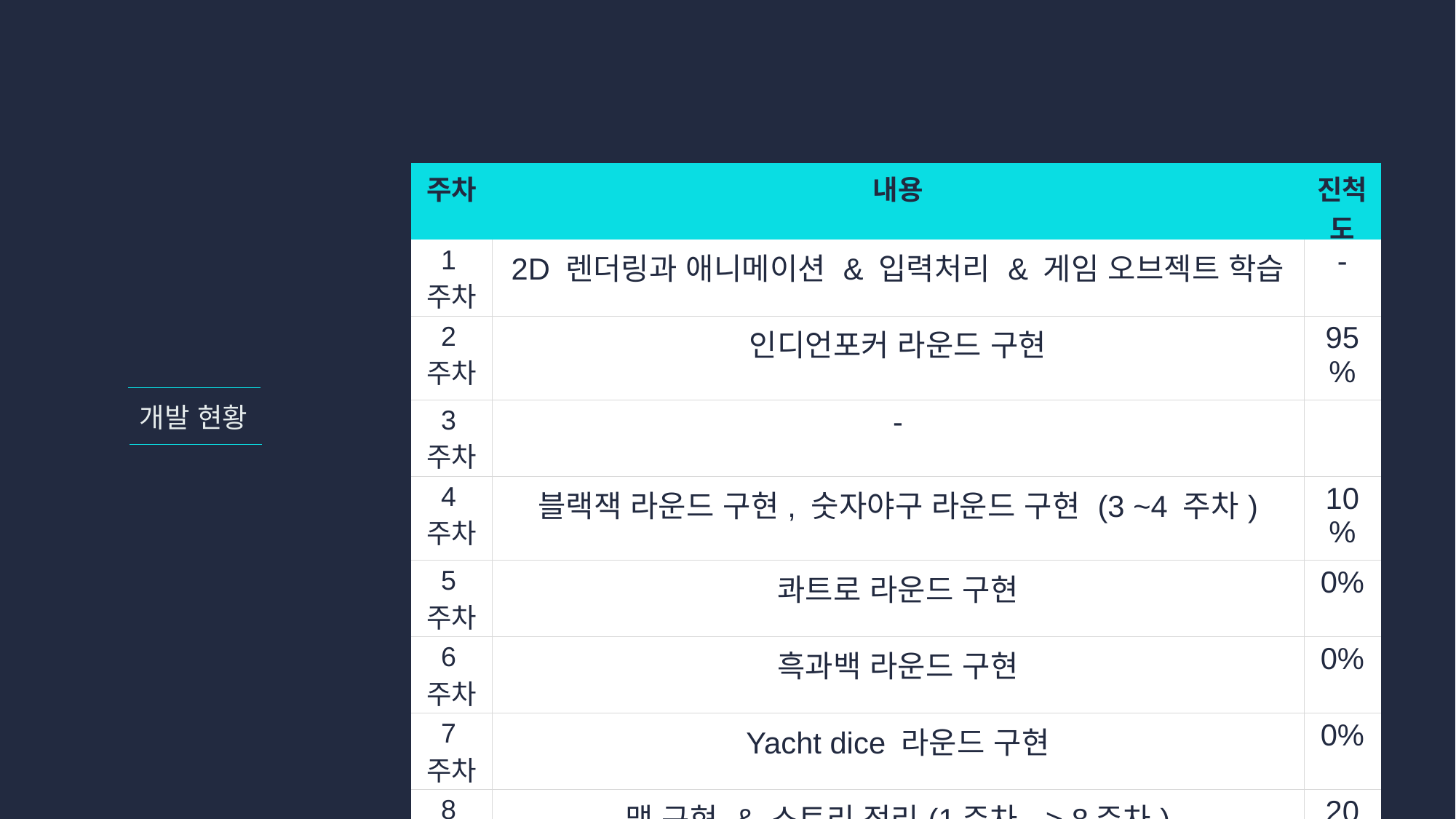

| 주차 | 내용 | 진척도 |
| --- | --- | --- |
| 1주차 | 2D 렌더링과 애니메이션 & 입력처리 & 게임 오브젝트 학습 | - |
| 2주차 | 인디언포커 라운드 구현 | 95% |
| 3주차 | - |  |
| 4주차 | 블랙잭 라운드 구현, 숫자야구 라운드 구현 (3 ~4 주차) | 10% |
| 5주차 | 콰트로 라운드 구현 | 0% |
| 6주차 | 흑과백 라운드 구현 | 0% |
| 7주차 | Yacht dice 라운드 구현 | 0% |
| 8주차 | 맵 구현 & 스토리 정리(1주차 -> 8주차) | 20% |
개발 현황